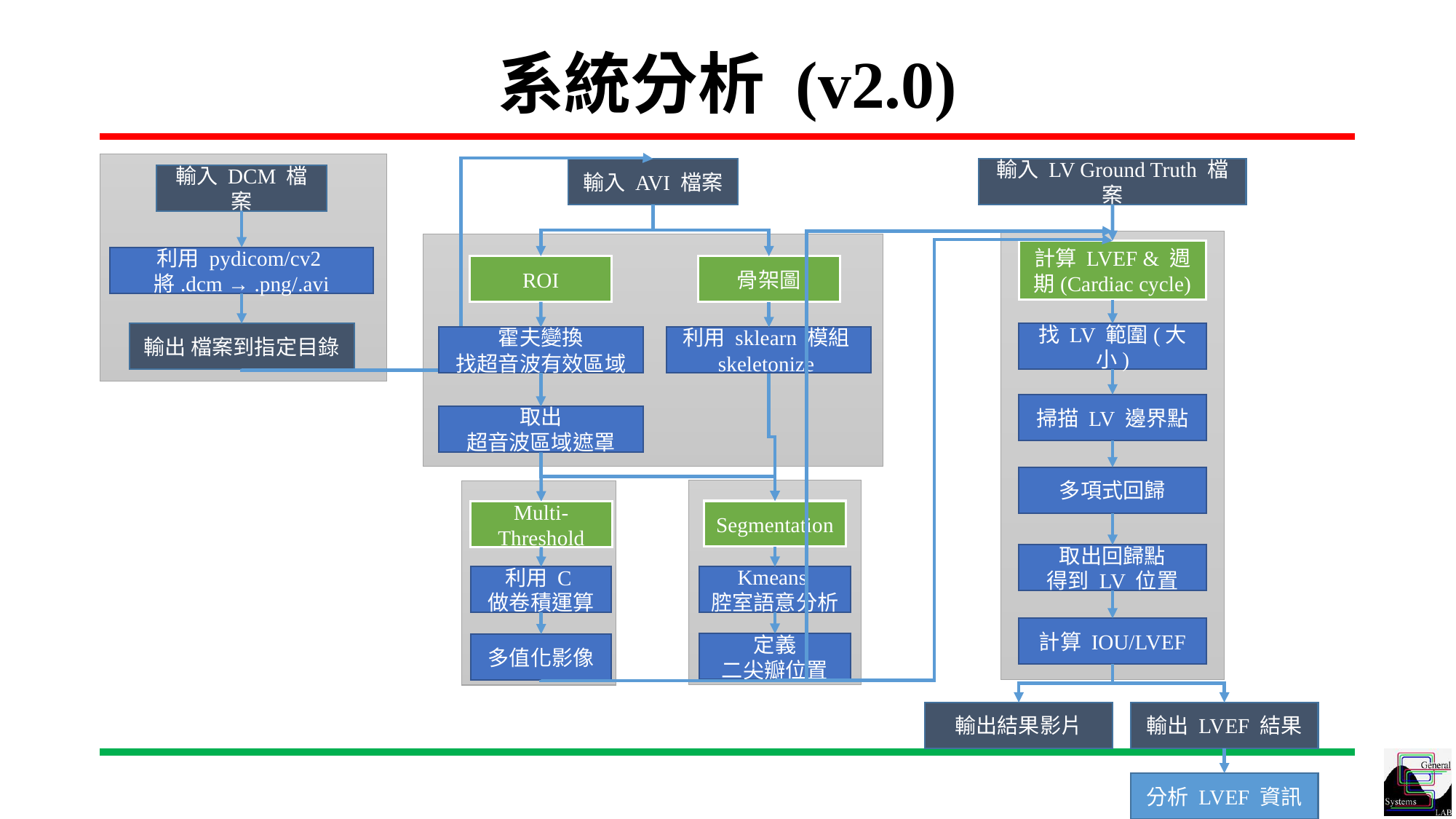

# 系統分析 (v2.0)

輸入 AVI 檔案
輸入 LV Ground Truth 檔案
輸入 DCM 檔案

計算 LVEF & 週期(Cardiac cycle)
利用 pydicom/cv2
將.dcm → .png/.avi
ROI
骨架圖
輸出 檔案到指定目錄
找 LV 範圍(大小)
霍夫變換
找超音波有效區域
利用 sklearn 模組skeletonize
掃描 LV 邊界點
取出
超音波區域遮罩
多項式回歸

Segmentation
Multi-Threshold
取出回歸點
得到 LV 位置
Kmeans
腔室語意分析
利用 C
做卷積運算
計算 IOU/LVEF
定義
二尖瓣位置
多值化影像
輸出結果影片
輸出 LVEF 結果
分析 LVEF 資訊